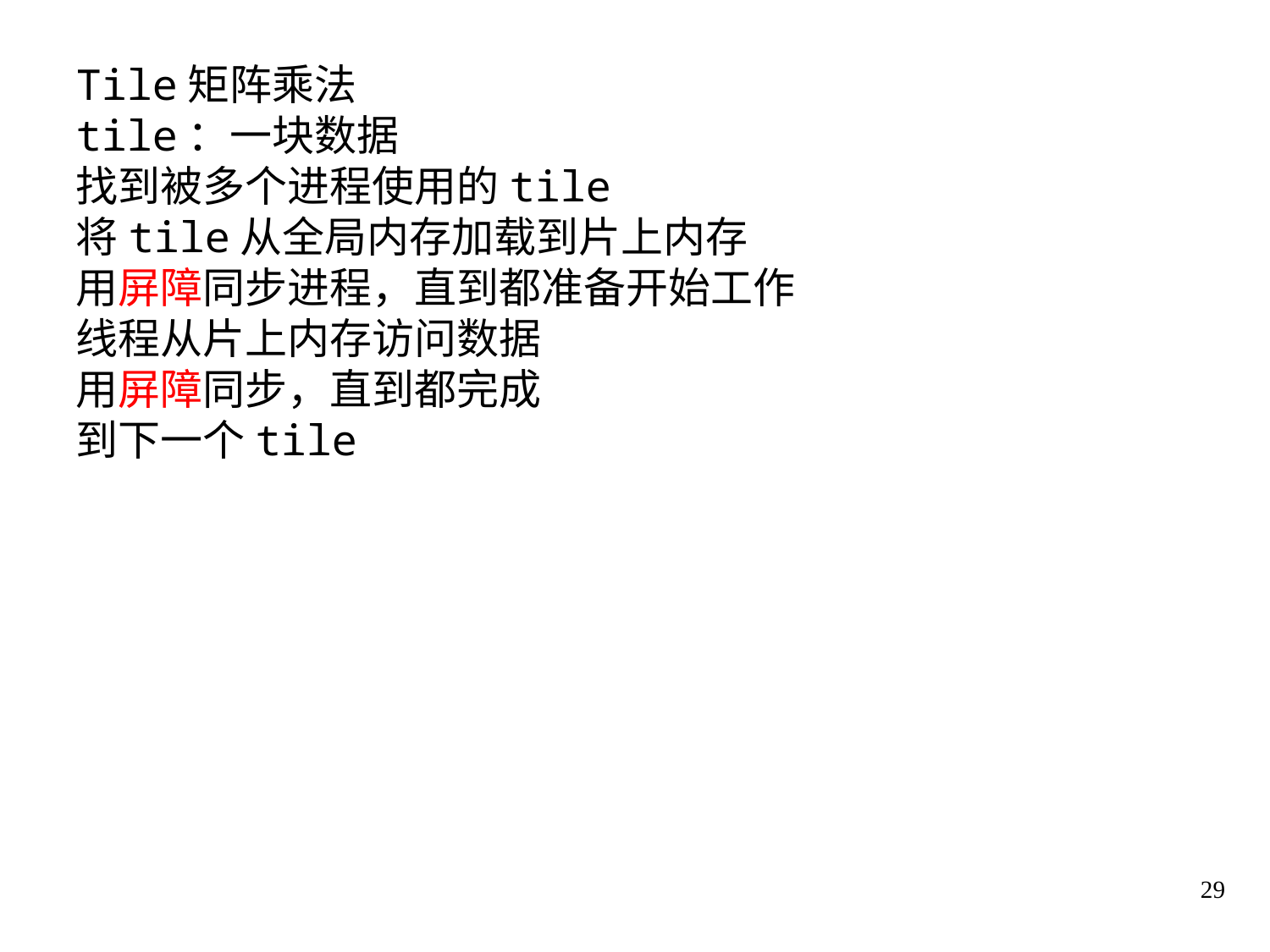

Tile矩阵乘法
tile：一块数据
找到被多个进程使用的tile
将tile从全局内存加载到片上内存
用屏障同步进程，直到都准备开始工作
线程从片上内存访问数据
用屏障同步，直到都完成
到下一个tile
29